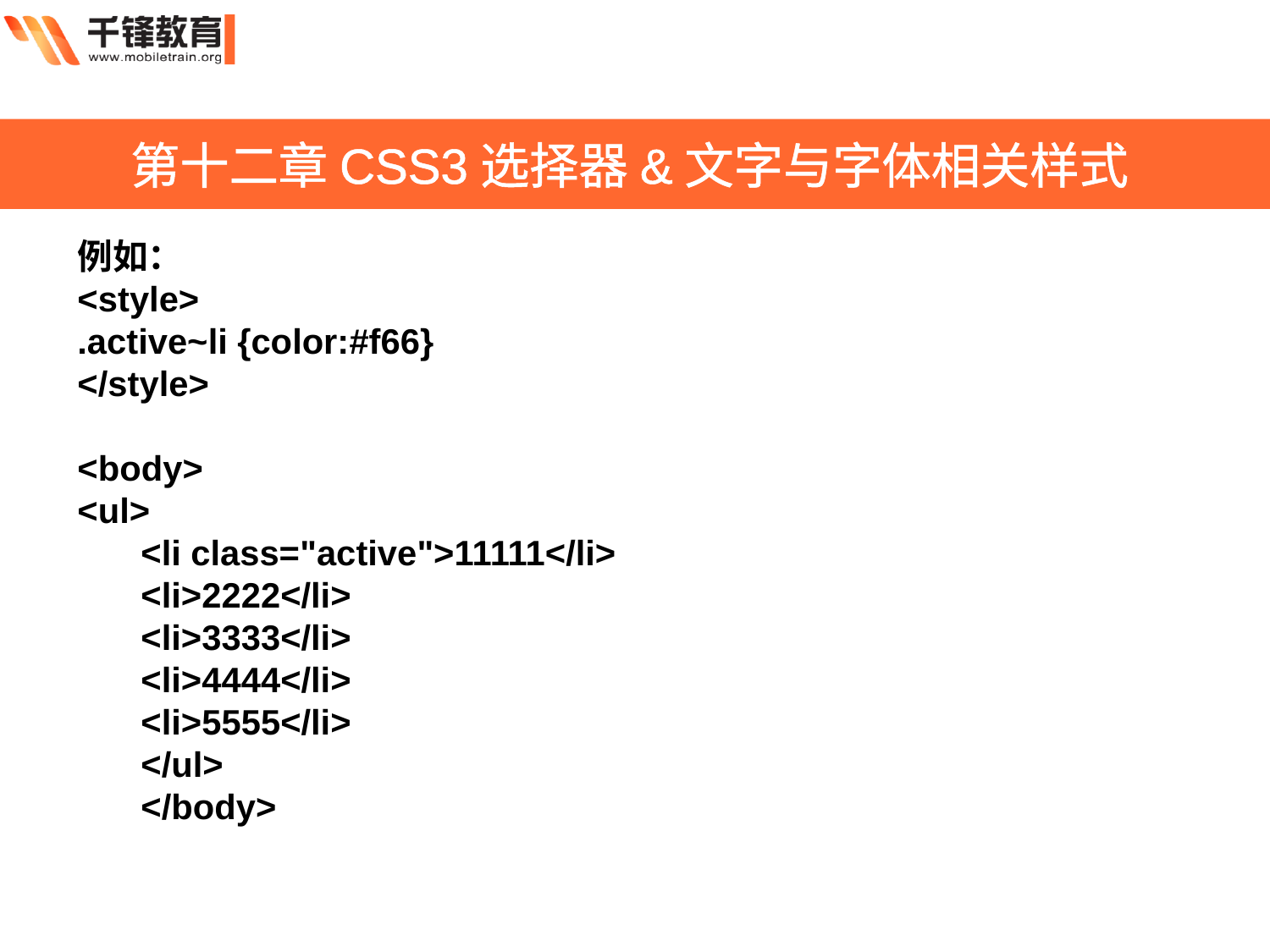

第十二章CSS3选择器&文字与字体相关样式
例如：
<style>
.active~li {color:#f66}
</style>

<body>
<ul>
<li class="active">11111</li>
<li>2222</li>
<li>3333</li>
<li>4444</li>
<li>5555</li>
</ul>
</body>